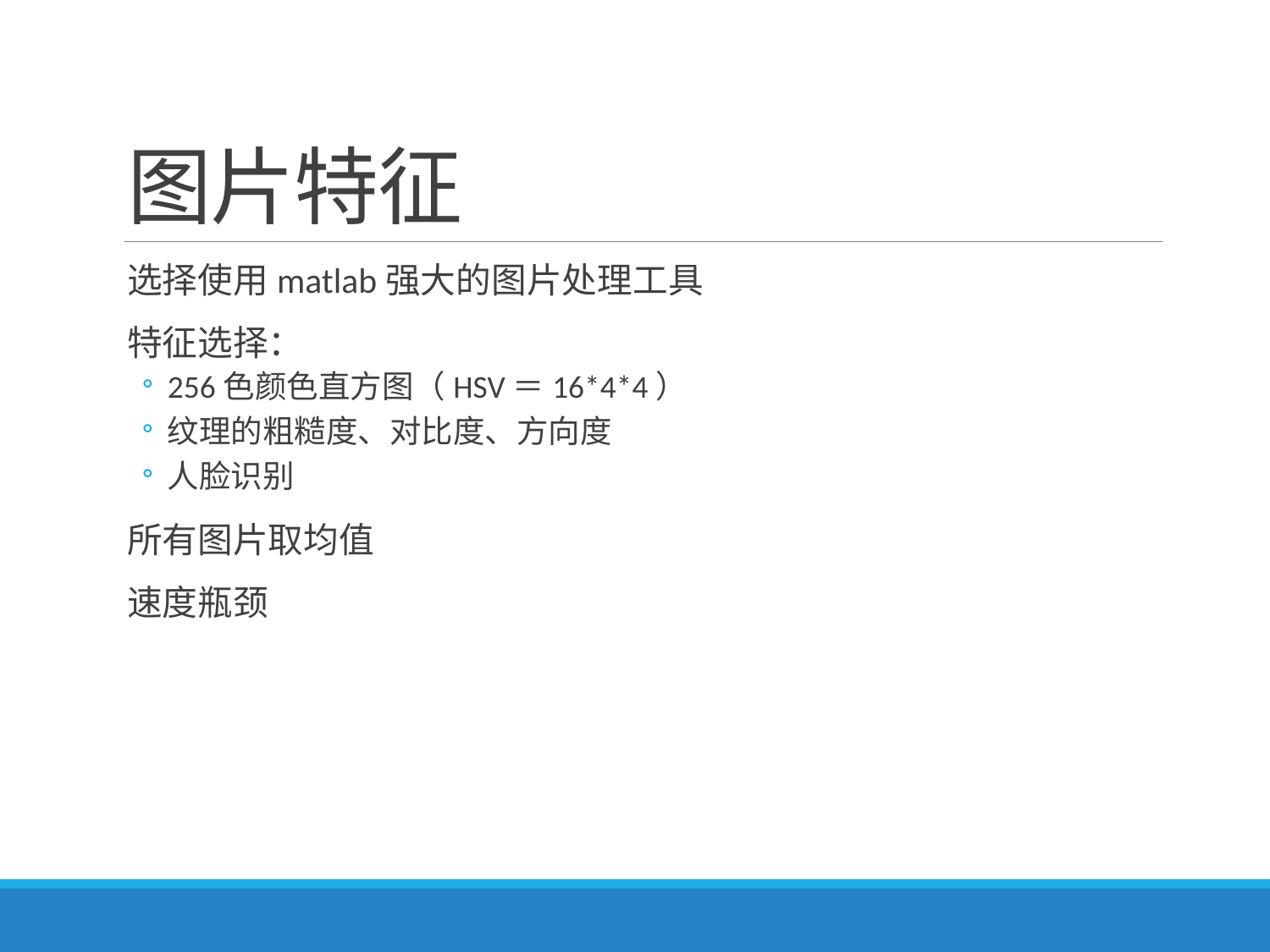

# 图片特征
选择使用matlab强大的图片处理工具
特征选择：
256色颜色直方图（HSV＝16*4*4）
纹理的粗糙度、对比度、方向度
人脸识别
所有图片取均值
速度瓶颈